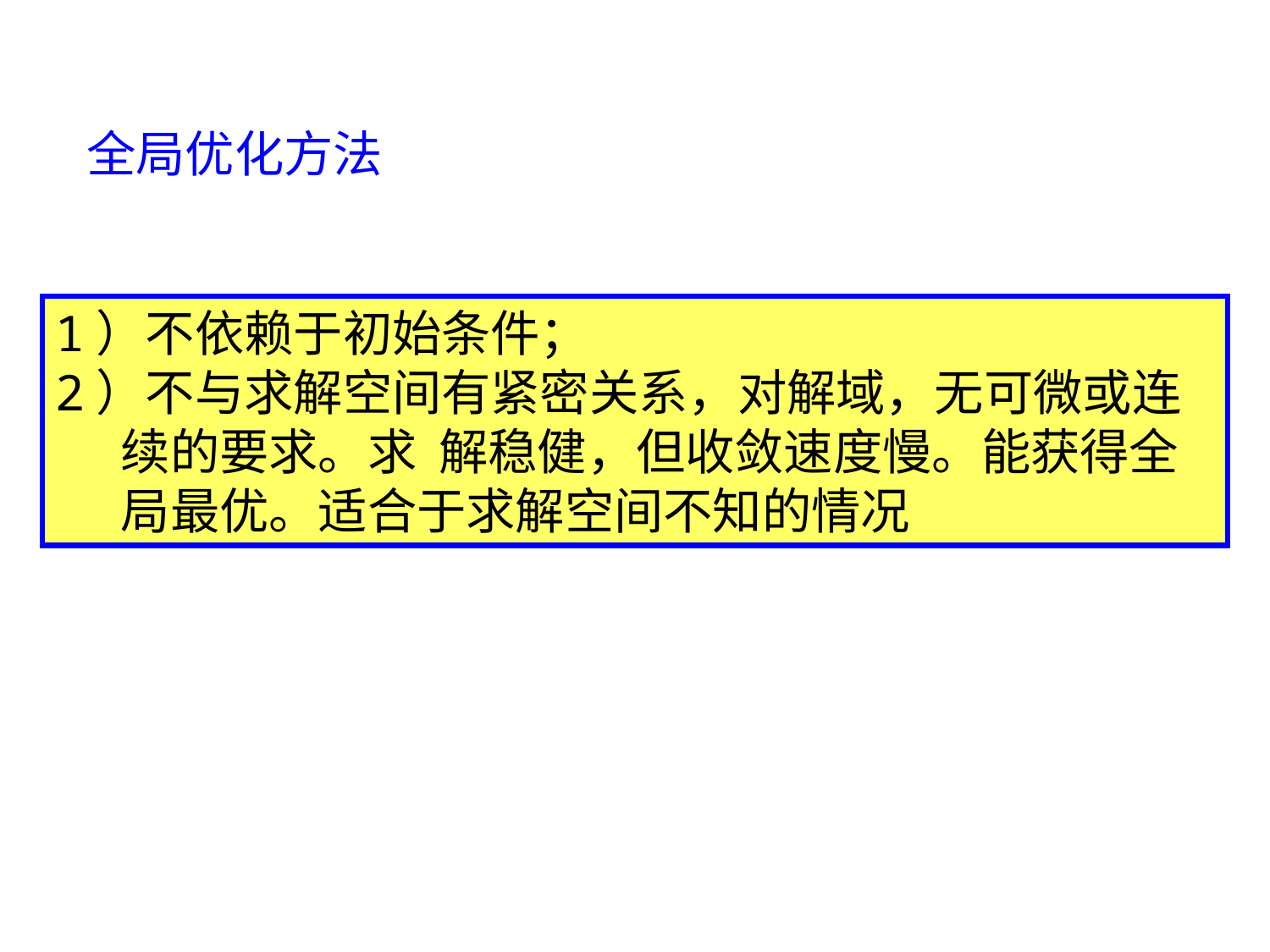

全局优化方法
1）不依赖于初始条件；
2）不与求解空间有紧密关系，对解域，无可微或连续的要求。求  解稳健，但收敛速度慢。能获得全局最优。适合于求解空间不知的情况